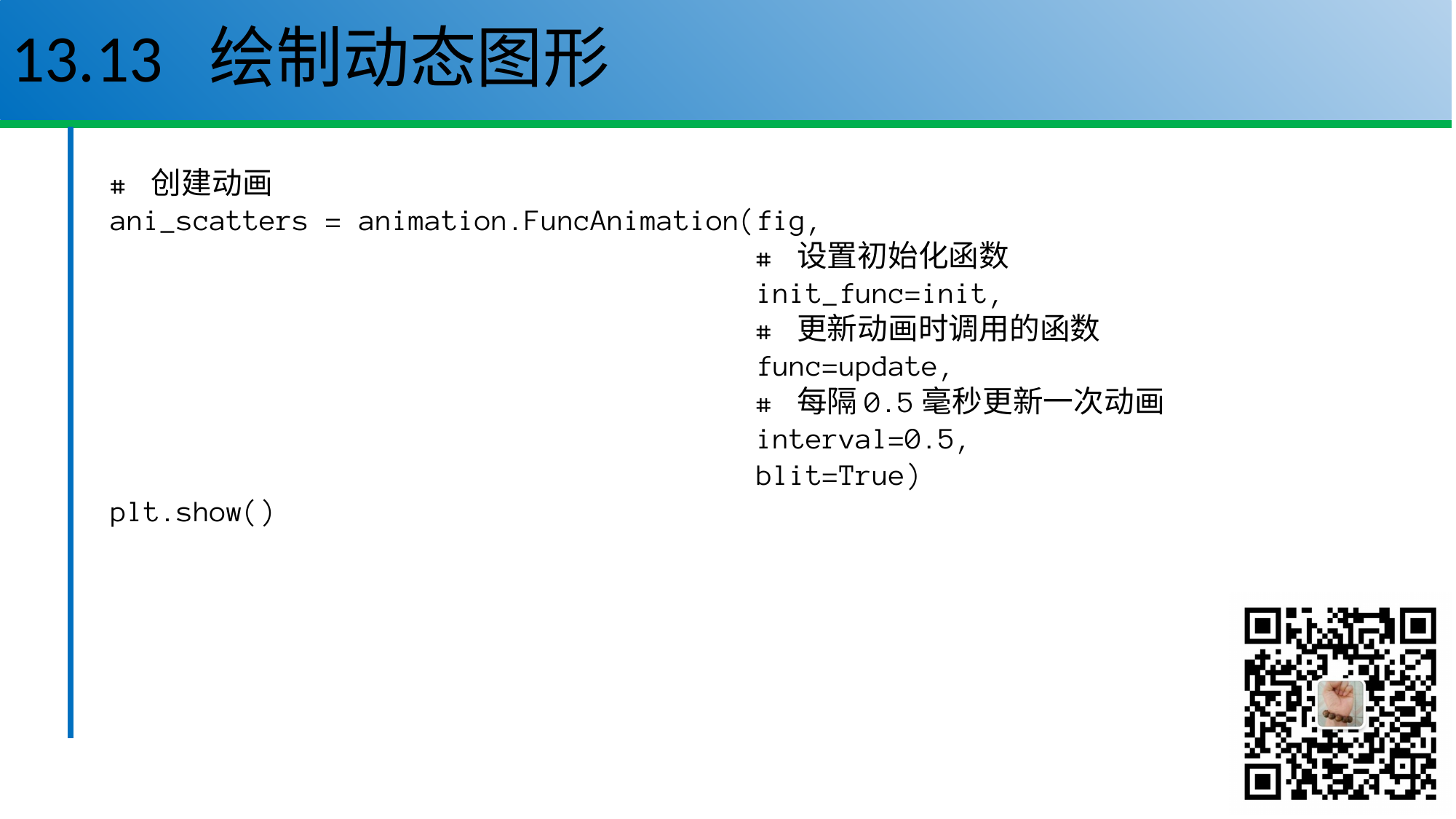

# 13.13  绘制动态图形
# 创建动画
ani_scatters = animation.FuncAnimation(fig,
                                       # 设置初始化函数
                                       init_func=init,
                                       # 更新动画时调用的函数
                                       func=update,
                                       # 每隔0.5毫秒更新一次动画
                                       interval=0.5,
                                       blit=True)
plt.show()
60